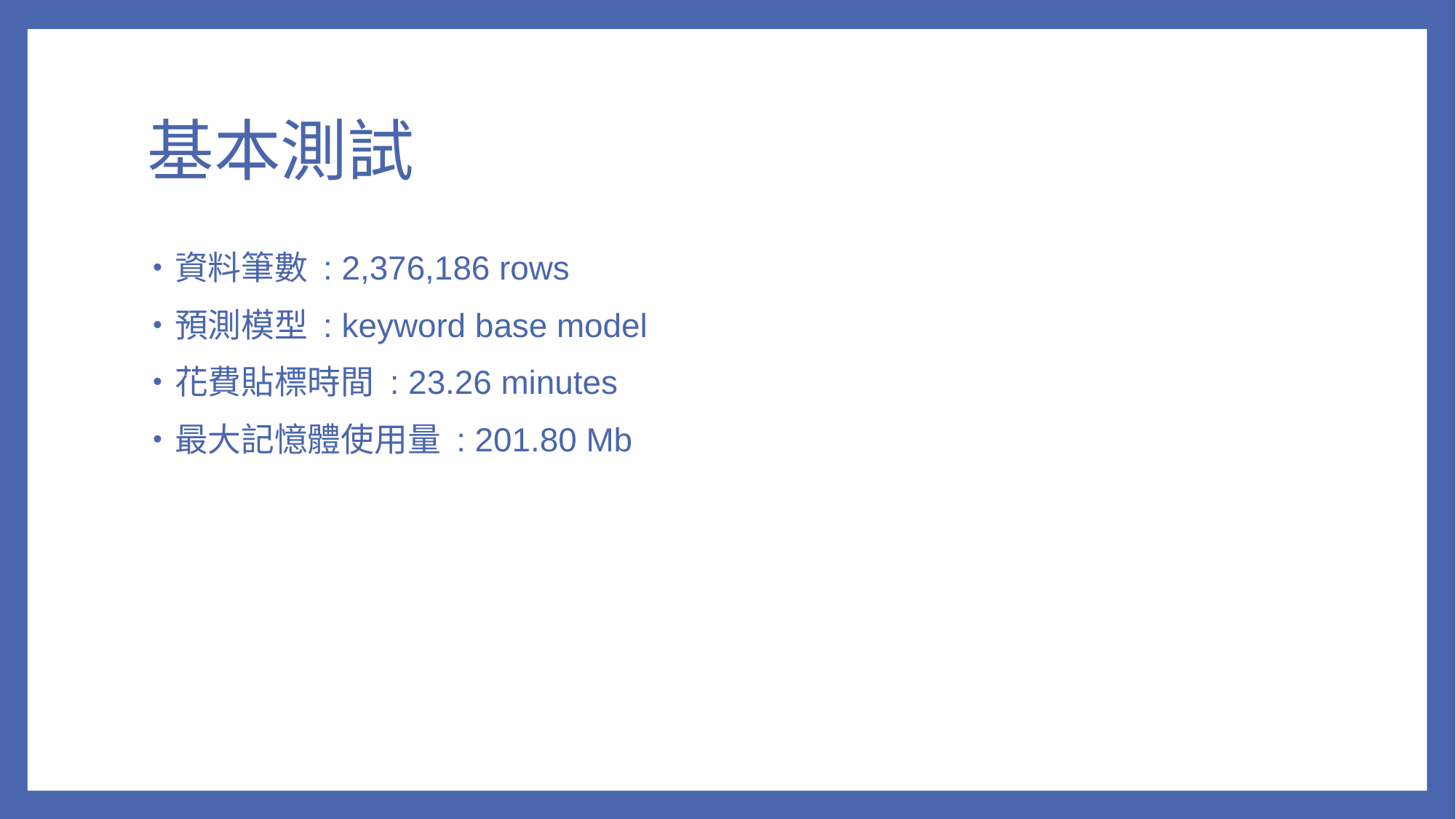

# 基本測試
資料筆數 : 2,376,186 rows
預測模型 : keyword base model
花費貼標時間 : 23.26 minutes
最大記憶體使用量 : 201.80 Mb